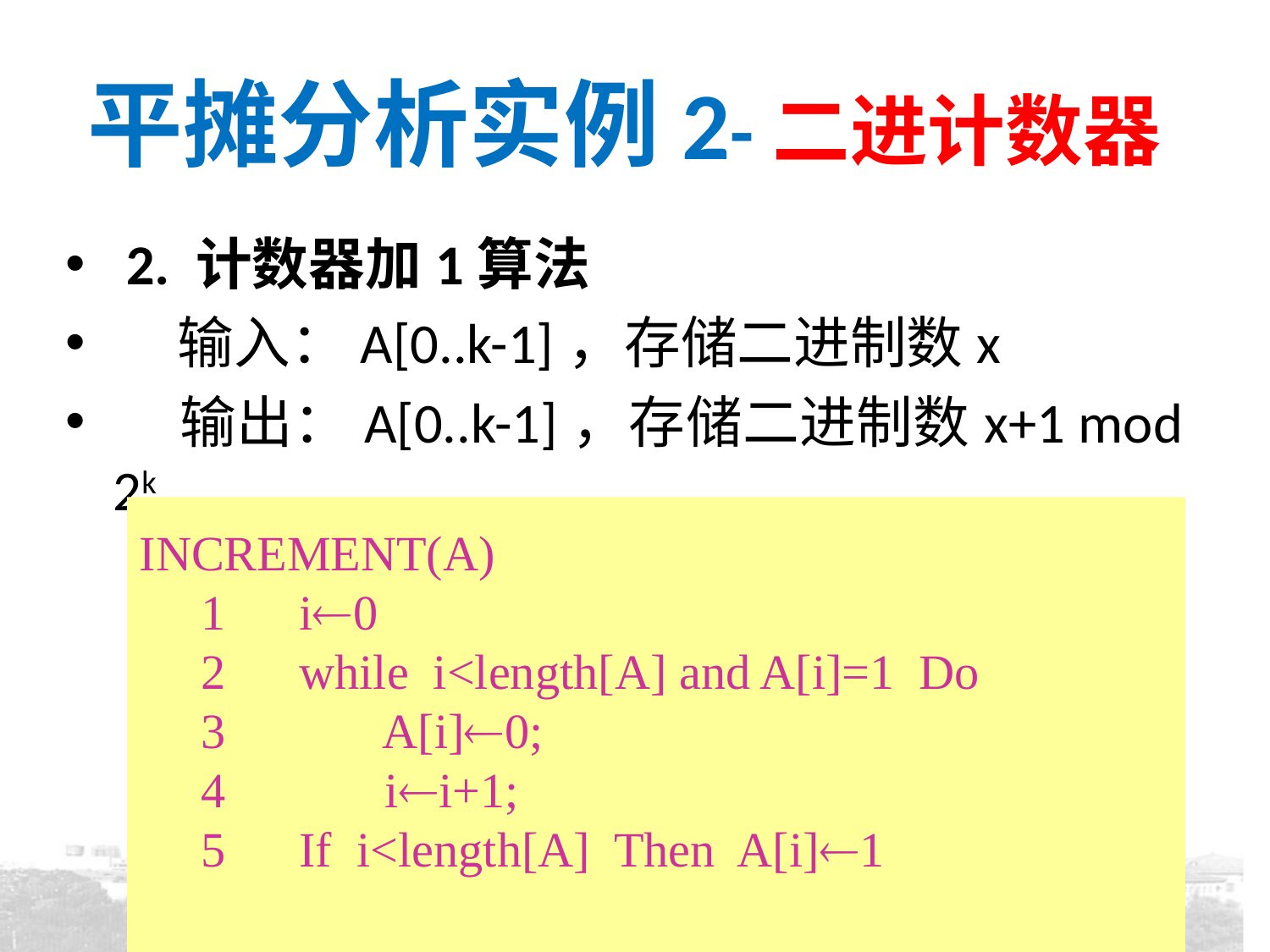

# 平摊分析实例2-二进计数器
 2. 计数器加1算法
    输入：A[0..k-1]，存储二进制数x
    输出：A[0..k-1]，存储二进制数x+1 mod 2k

INCREMENT(A)
     1      i←0
     2      while  i<length[A] and A[i]=1  Do
     3             A[i]←0;
     4             i←i+1;
     5      If  i<length[A]  Then  A[i]←1